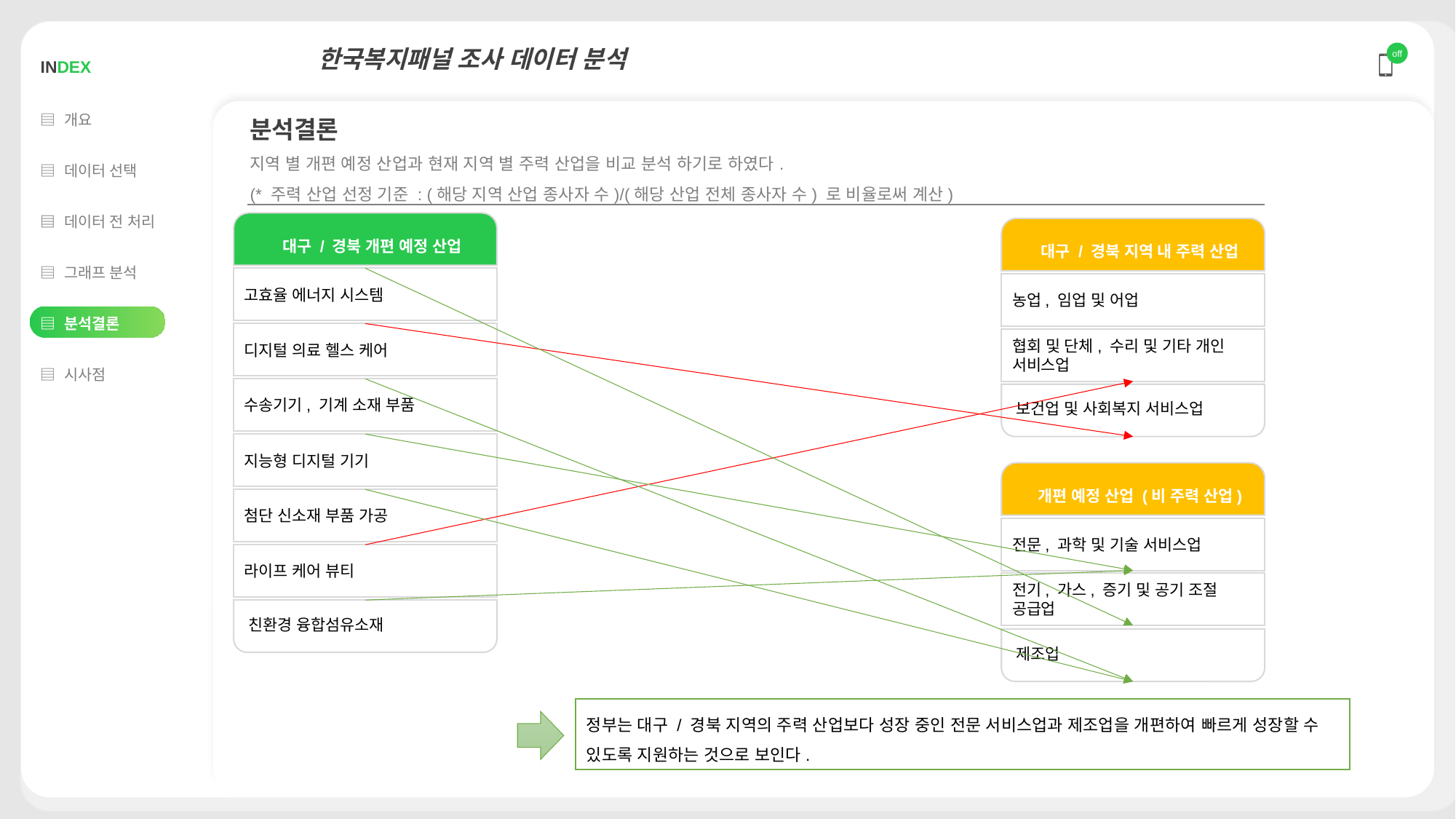

| INDEX |
| --- |
| ▤ 개요 |
| ▤ 데이터 선택 |
| ▤ 데이터 전 처리 |
| ▤ 그래프 분석 |
| ▤ 분석결론 |
| ▤ 시사점 |
|  |
|  |
한국복지패널 조사 데이터 분석
off

분석결론
지역 별 개편 예정 산업과 현재 지역 별 주력 산업을 비교 분석 하기로 하였다.
(* 주력 산업 선정 기준 : (해당 지역 산업 종사자 수)/(해당 산업 전체 종사자 수) 로 비율로써 계산)

 대구 / 경북 개편 예정 산업
고효율 에너지 시스템
디지털 의료 헬스 케어
수송기기, 기계 소재 부품
지능형 디지털 기기
첨단 신소재 부품 가공
라이프 케어 뷰티
친환경 융합섬유소재
 대구 / 경북 지역 내 주력 산업
농업, 임업 및 어업
협회 및 단체, 수리 및 기타 개인 서비스업
보건업 및 사회복지 서비스업

 개편 예정 산업 (비 주력 산업)
전문, 과학 및 기술 서비스업
전기, 가스, 증기 및 공기 조절 공급업
제조업
정부는 대구 / 경북 지역의 주력 산업보다 성장 중인 전문 서비스업과 제조업을 개편하여 빠르게 성장할 수 있도록 지원하는 것으로 보인다.